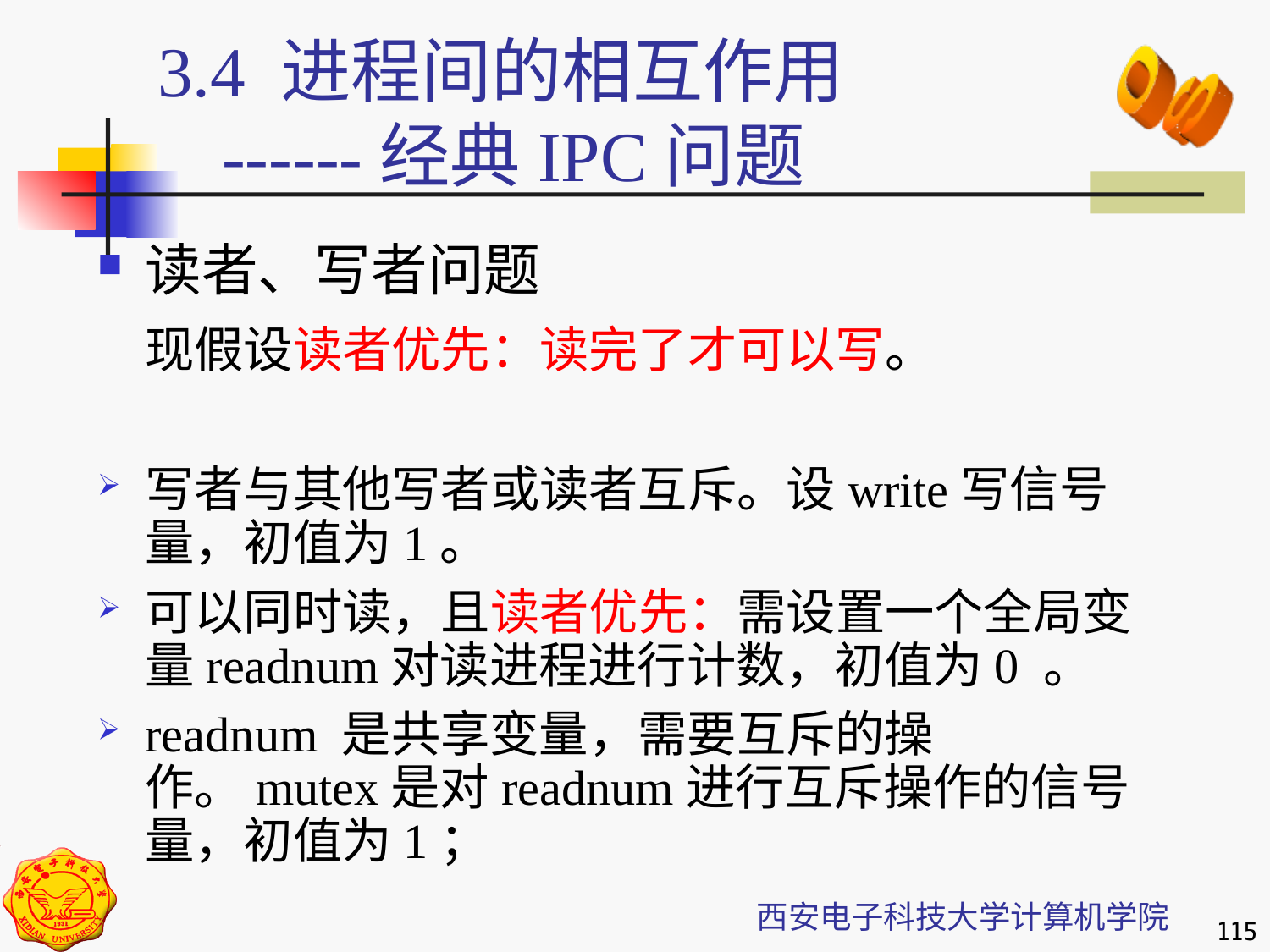

3.4 进程间的相互作用
   ------经典IPC问题
读者、写者问题
	现假设读者优先：读完了才可以写。

写者与其他写者或读者互斥。设write写信号量，初值为1。
可以同时读，且读者优先：需设置一个全局变量readnum对读进程进行计数，初值为0 。
readnum 是共享变量，需要互斥的操作。mutex是对readnum进行互斥操作的信号量，初值为1；
115